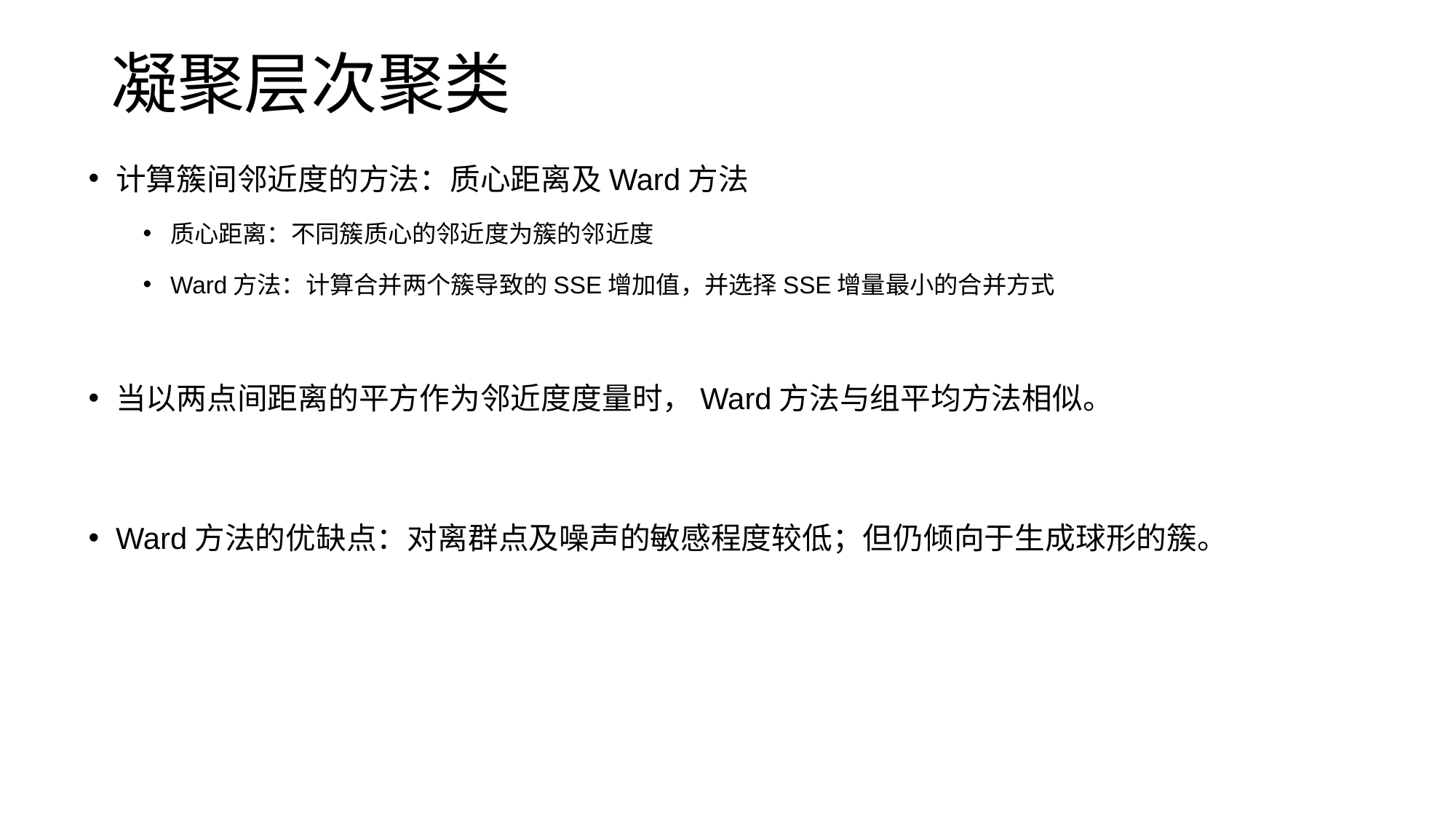

# 凝聚层次聚类
计算簇间邻近度的方法：质心距离及Ward方法
质心距离：不同簇质心的邻近度为簇的邻近度
Ward方法：计算合并两个簇导致的SSE增加值，并选择SSE增量最小的合并方式

当以两点间距离的平方作为邻近度度量时，Ward方法与组平均方法相似。

Ward方法的优缺点：对离群点及噪声的敏感程度较低；但仍倾向于生成球形的簇。